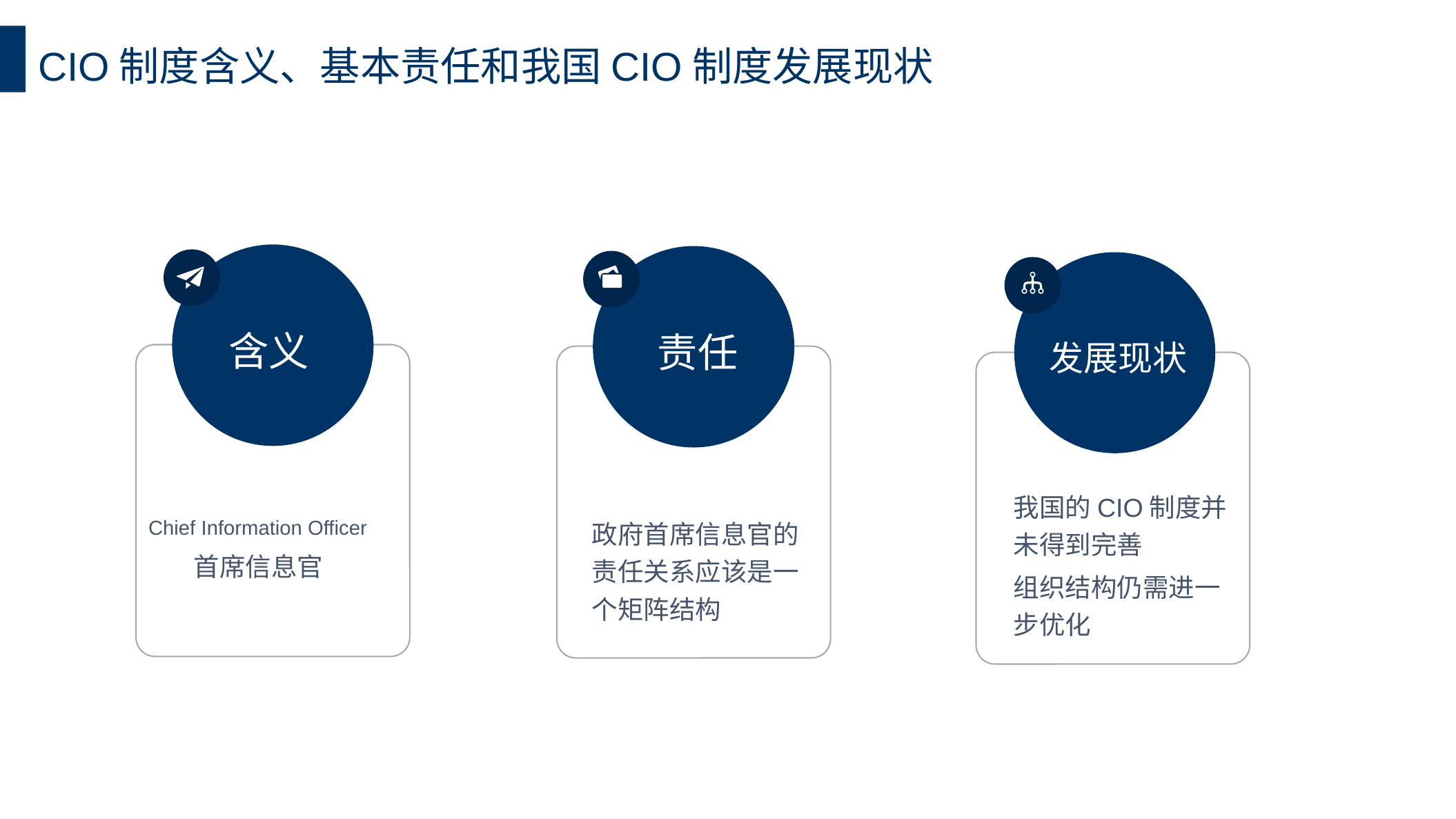

CIO制度含义、基本责任和我国CIO制度发展现状

含义
责任
发展现状

Chief Information Officer
         首席信息官
我国的CIO制度并未得到完善
组织结构仍需进一步优化
政府首席信息官的责任关系应该是一个矩阵结构